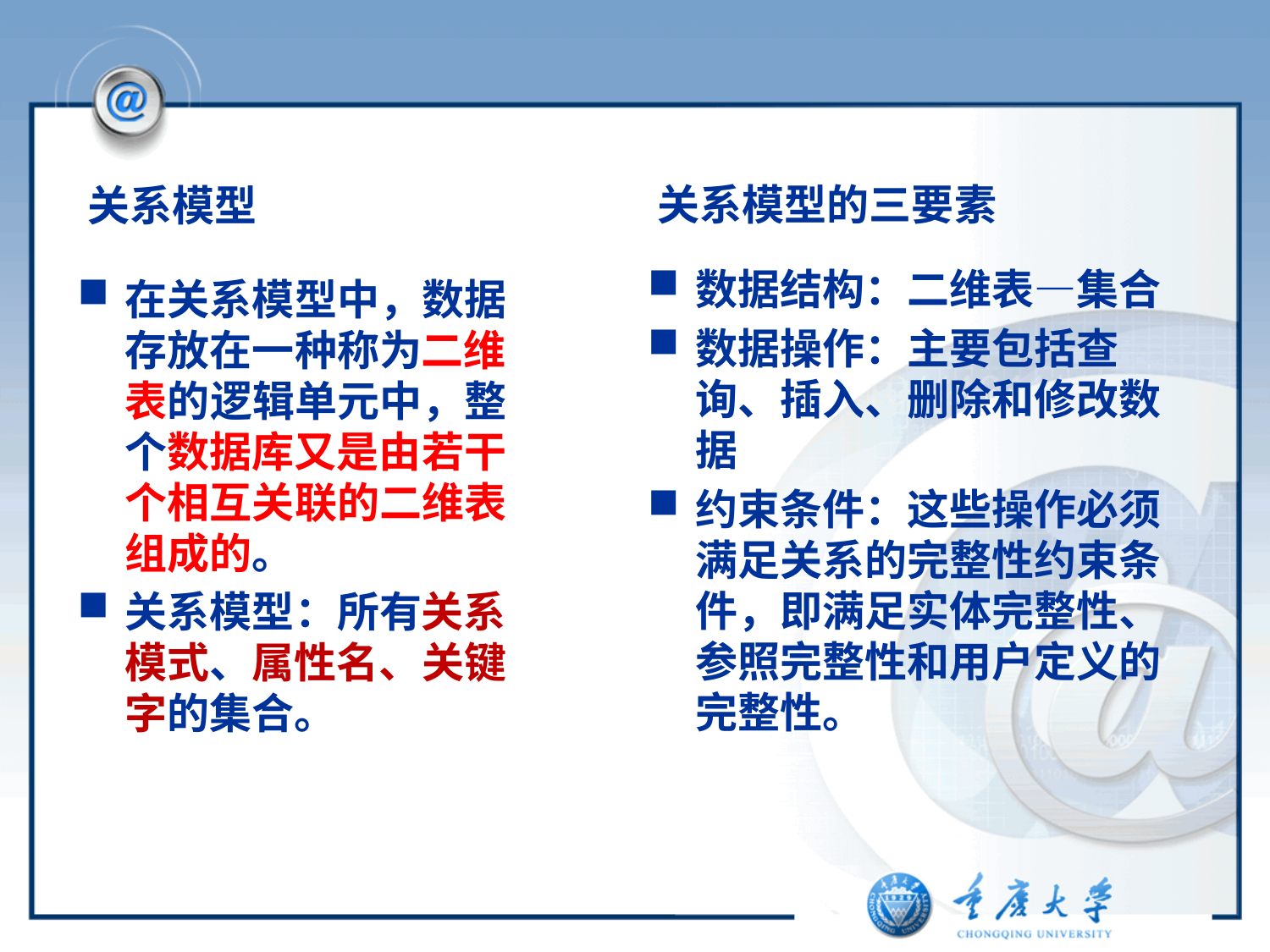

#
关系模型的三要素
关系模型
数据结构：二维表—集合
数据操作：主要包括查询、插入、删除和修改数据
约束条件：这些操作必须满足关系的完整性约束条件，即满足实体完整性、参照完整性和用户定义的完整性。

在关系模型中，数据存放在一种称为二维表的逻辑单元中，整个数据库又是由若干个相互关联的二维表组成的。
关系模型：所有关系模式、属性名、关键字的集合。